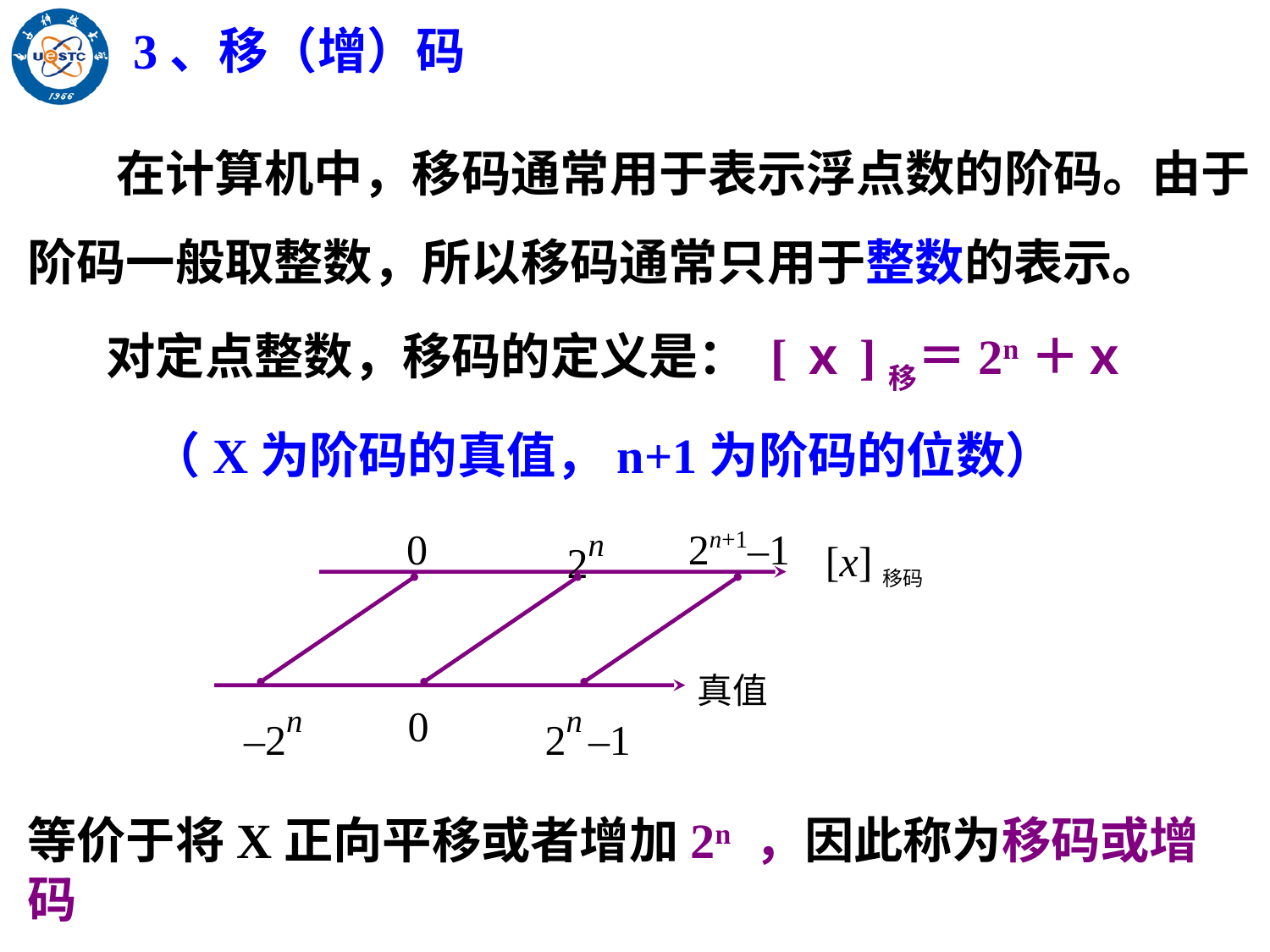

3、移（增）码
       在计算机中，移码通常用于表示浮点数的阶码。由于阶码一般取整数，所以移码通常只用于整数的表示。
      对定点整数，移码的定义是： [ｘ]移＝2n＋ｘ
          （X为阶码的真值，n+1为阶码的位数）
0

2n

2n+1–1

[x]移码

真值

–2n
0
2n –1
等价于将X正向平移或者增加2n ，因此称为移码或增码